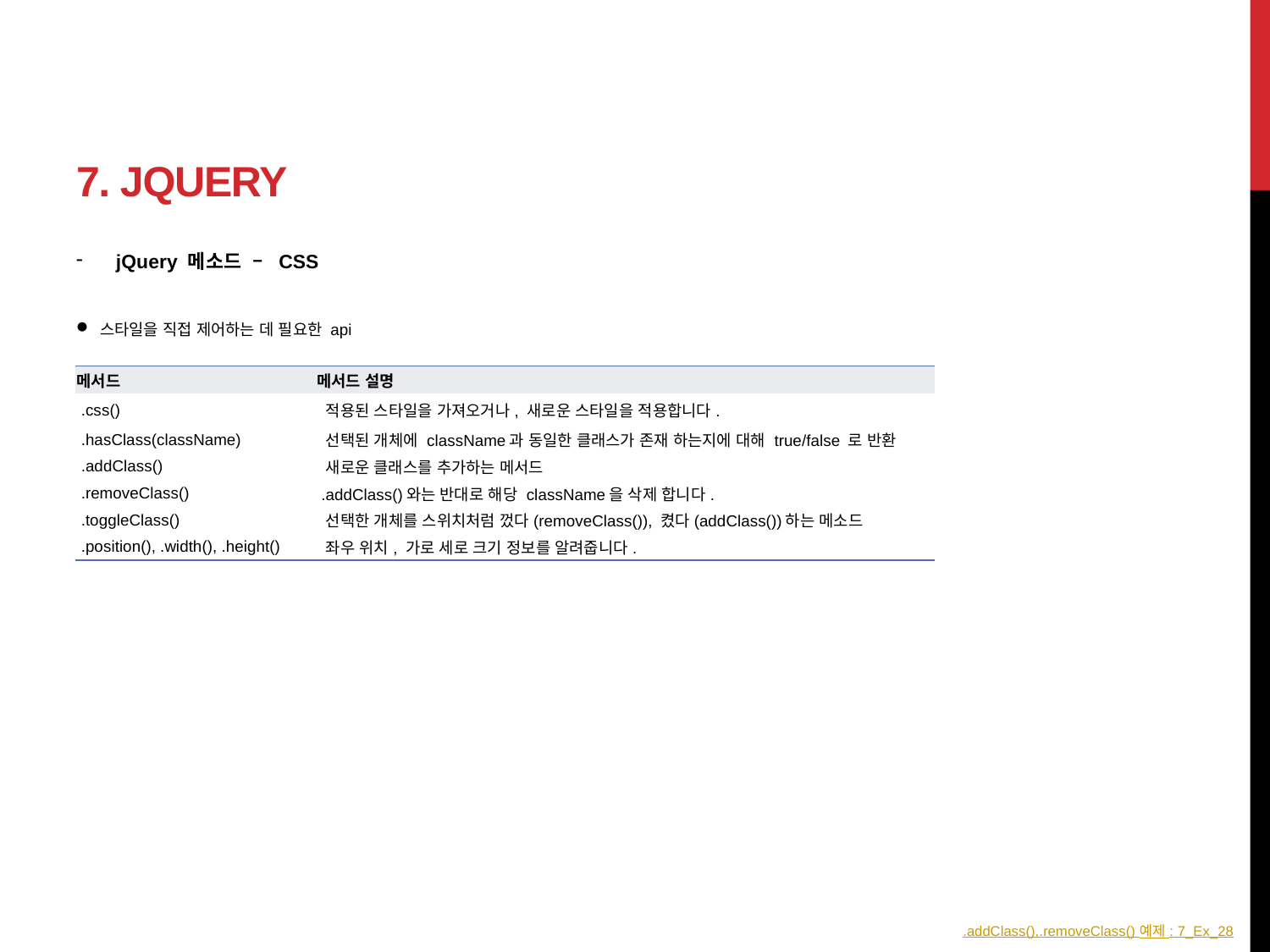

# 7. jquery
jQuery 메소드  –  CSS

스타일을 직접 제어하는 데 필요한 api

| 메서드 | 메서드 설명 |
| --- | --- |
| .css() | 적용된 스타일을 가져오거나, 새로운 스타일을 적용합니다. |
| .hasClass(className) | 선택된 개체에 className과 동일한 클래스가 존재 하는지에 대해 true/false 로 반환 |
| .addClass() | 새로운 클래스를 추가하는 메서드 |
| .removeClass() | .addClass()와는 반대로 해당 className을 삭제 합니다. |
| .toggleClass() | 선택한 개체를 스위치처럼 껐다(removeClass()), 켰다(addClass())하는 메소드 |
| .position(), .width(), .height() | 좌우 위치, 가로 세로 크기 정보를 알려줍니다. |
.addClass(),.removeClass() 예제 : 7_Ex_28